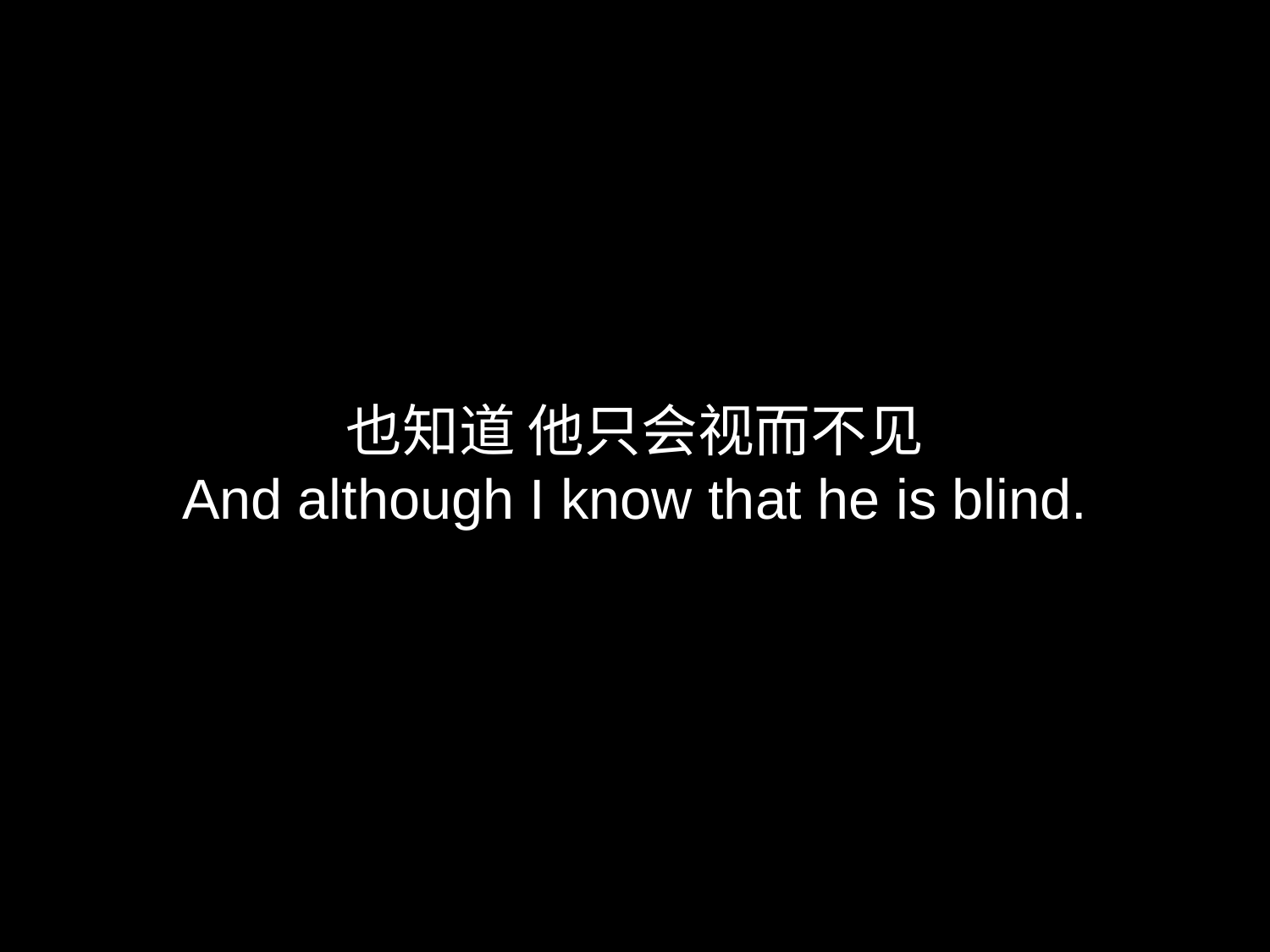

也知道 他只会视而不见
And although I know that he is blind.